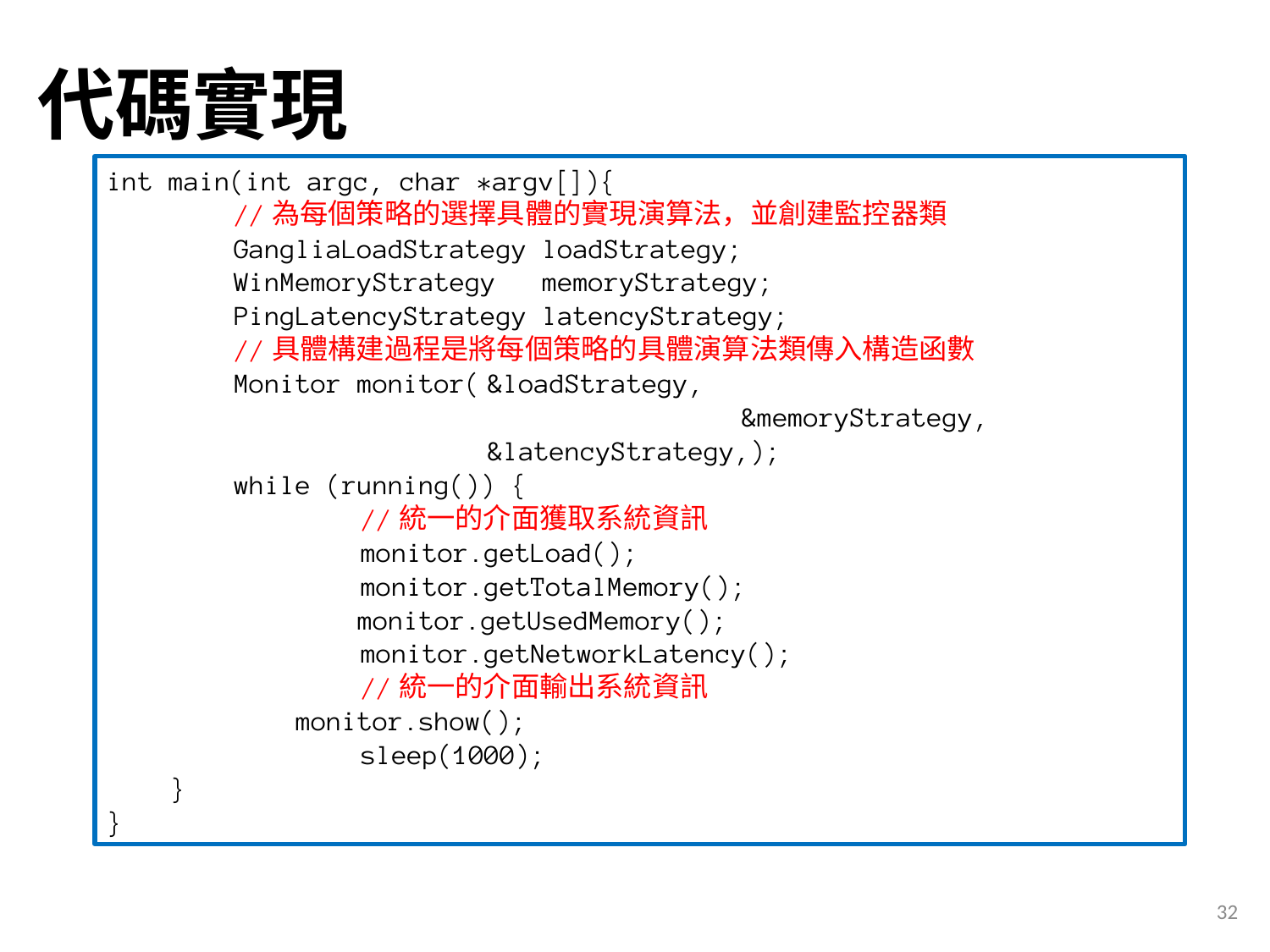

# 代碼實現
int main(int argc, char *argv[]){
	//為每個策略的選擇具體的實現演算法，並創建監控器類
	GangliaLoadStrategy loadStrategy;
	WinMemoryStrategy   memoryStrategy;
	PingLatencyStrategy latencyStrategy;
	//具體構建過程是將每個策略的具體演算法類傳入構造函數
	Monitor monitor(	&loadStrategy,
					&memoryStrategy,
	&latencyStrategy,);
	while (running()) {
		//統一的介面獲取系統資訊
		monitor.getLoad();
		monitor.getTotalMemory();
	        monitor.getUsedMemory();
		monitor.getNetworkLatency();
		//統一的介面輸出系統資訊
	    monitor.show();
		sleep(1000);
}
}
32